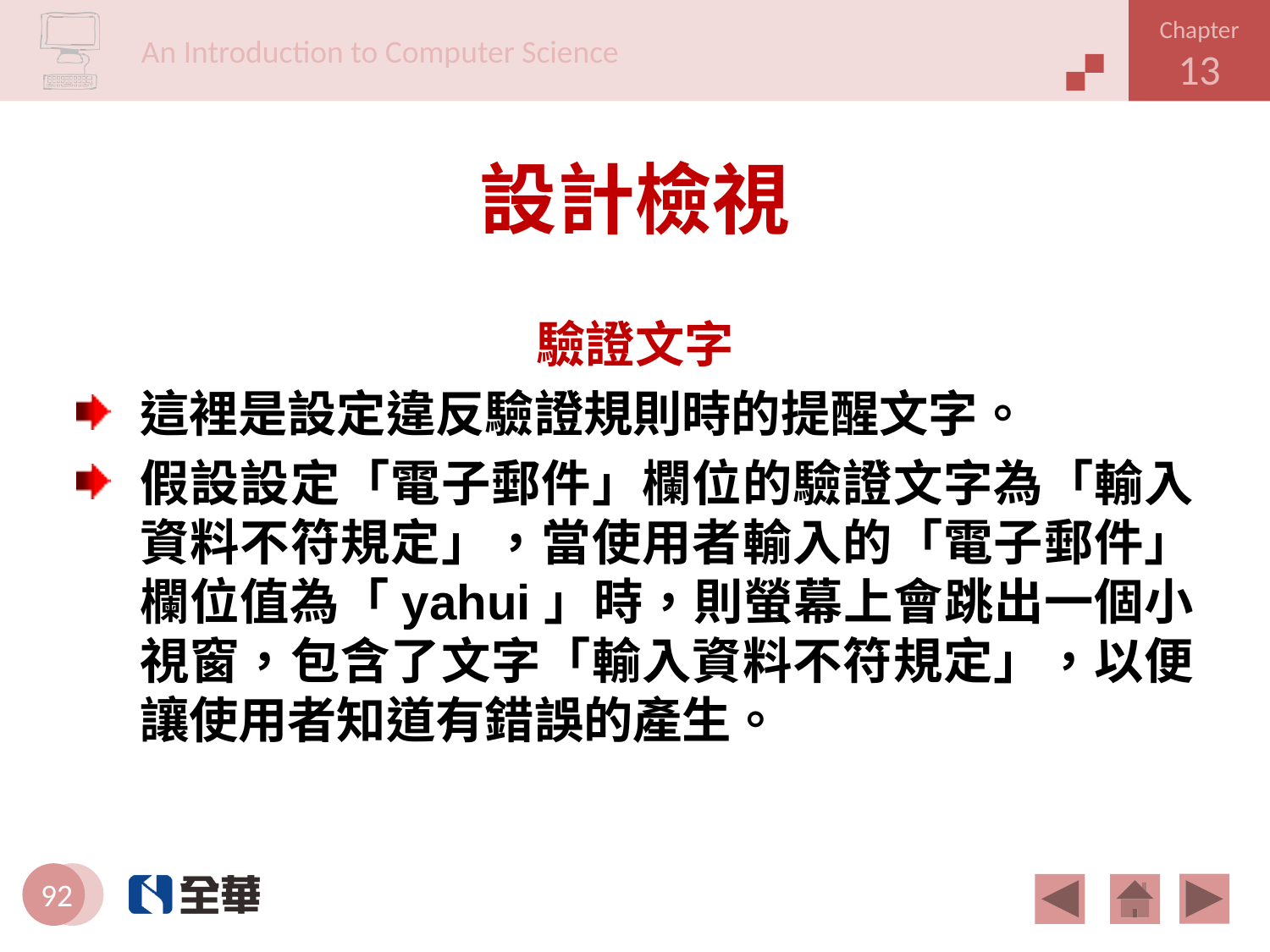

# 設計檢視
驗證文字
這裡是設定違反驗證規則時的提醒文字。
假設設定「電子郵件」欄位的驗證文字為「輸入資料不符規定」，當使用者輸入的「電子郵件」欄位值為「yahui」時，則螢幕上會跳出一個小視窗，包含了文字「輸入資料不符規定」，以便讓使用者知道有錯誤的產生。